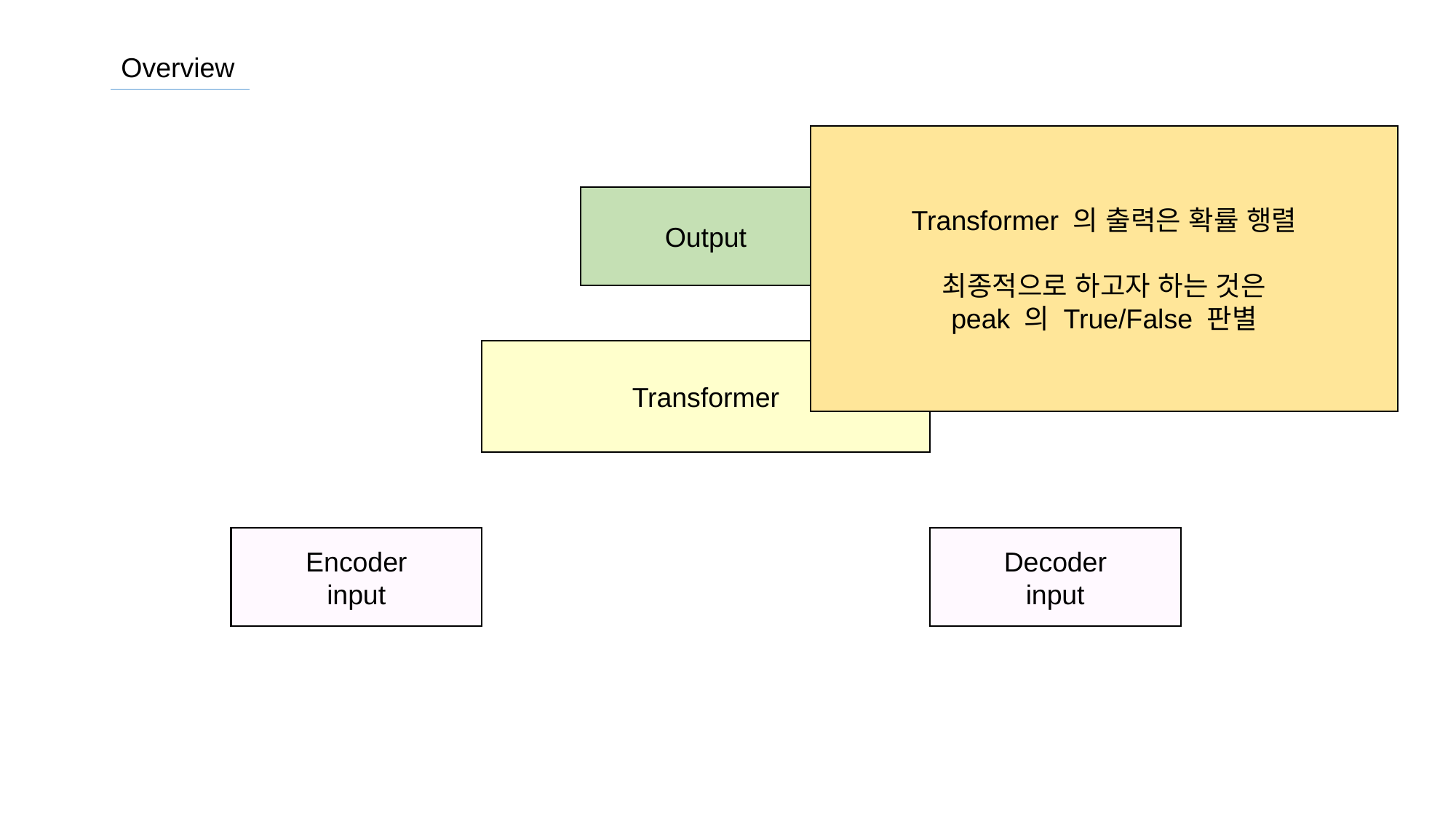

Overview
Transformer 의 출력은 확률 행렬

최종적으로 하고자 하는 것은
peak 의 True/False 판별
Output
Transformer
Encoder
input
Decoder
input